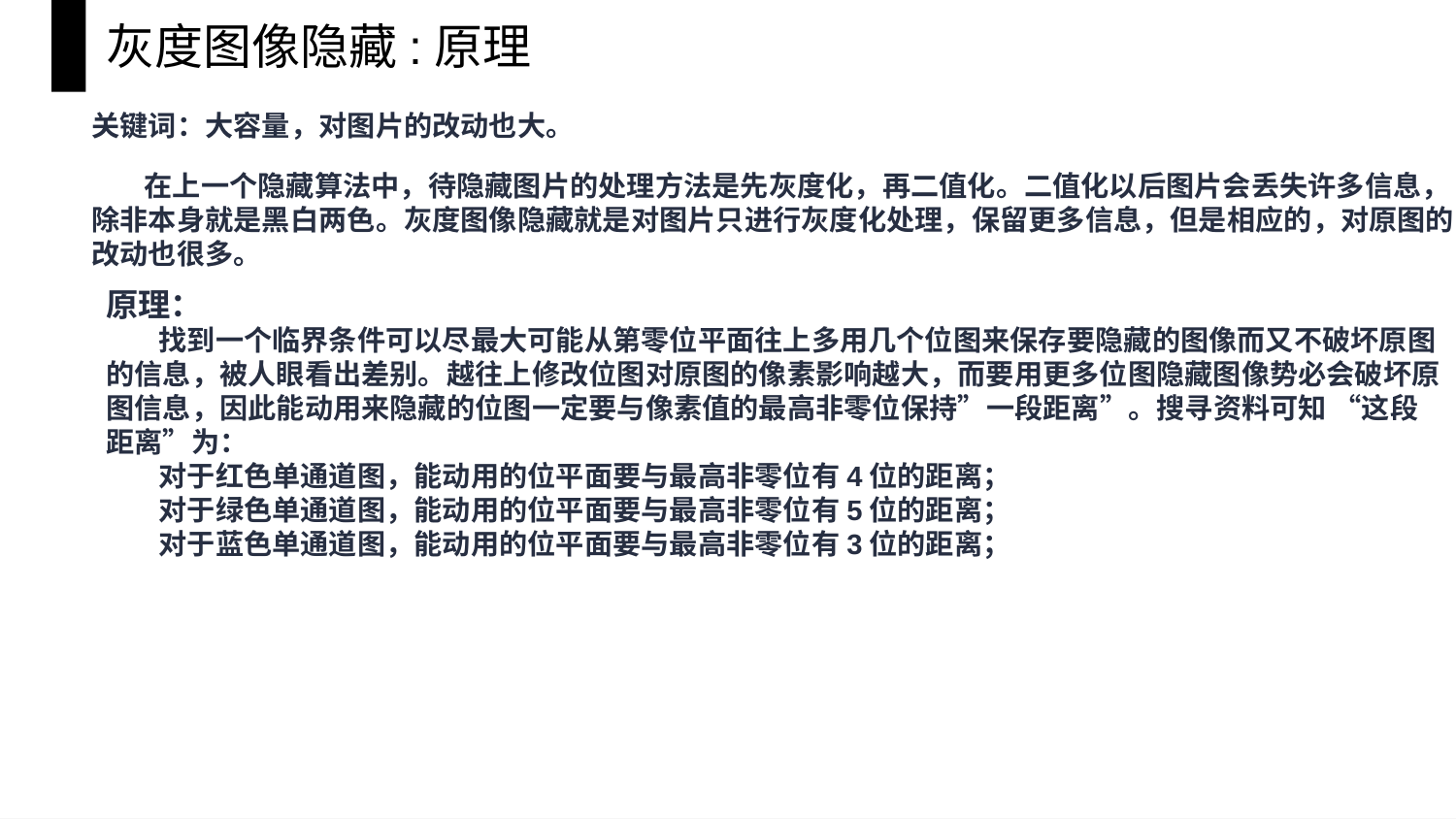

灰度图像隐藏:原理
关键词：大容量，对图片的改动也大。
       在上一个隐藏算法中，待隐藏图片的处理方法是先灰度化，再二值化。二值化以后图片会丢失许多信息，除非本身就是黑白两色。灰度图像隐藏就是对图片只进行灰度化处理，保留更多信息，但是相应的，对原图的改动也很多。
原理：
       找到一个临界条件可以尽最大可能从第零位平面往上多用几个位图来保存要隐藏的图像而又不破坏原图的信息，被人眼看出差别。越往上修改位图对原图的像素影响越大，而要用更多位图隐藏图像势必会破坏原图信息，因此能动用来隐藏的位图一定要与像素值的最高非零位保持”一段距离”。搜寻资料可知 “这段距离”为：
       对于红色单通道图，能动用的位平面要与最高非零位有4位的距离；
       对于绿色单通道图，能动用的位平面要与最高非零位有5位的距离；
       对于蓝色单通道图，能动用的位平面要与最高非零位有3位的距离；